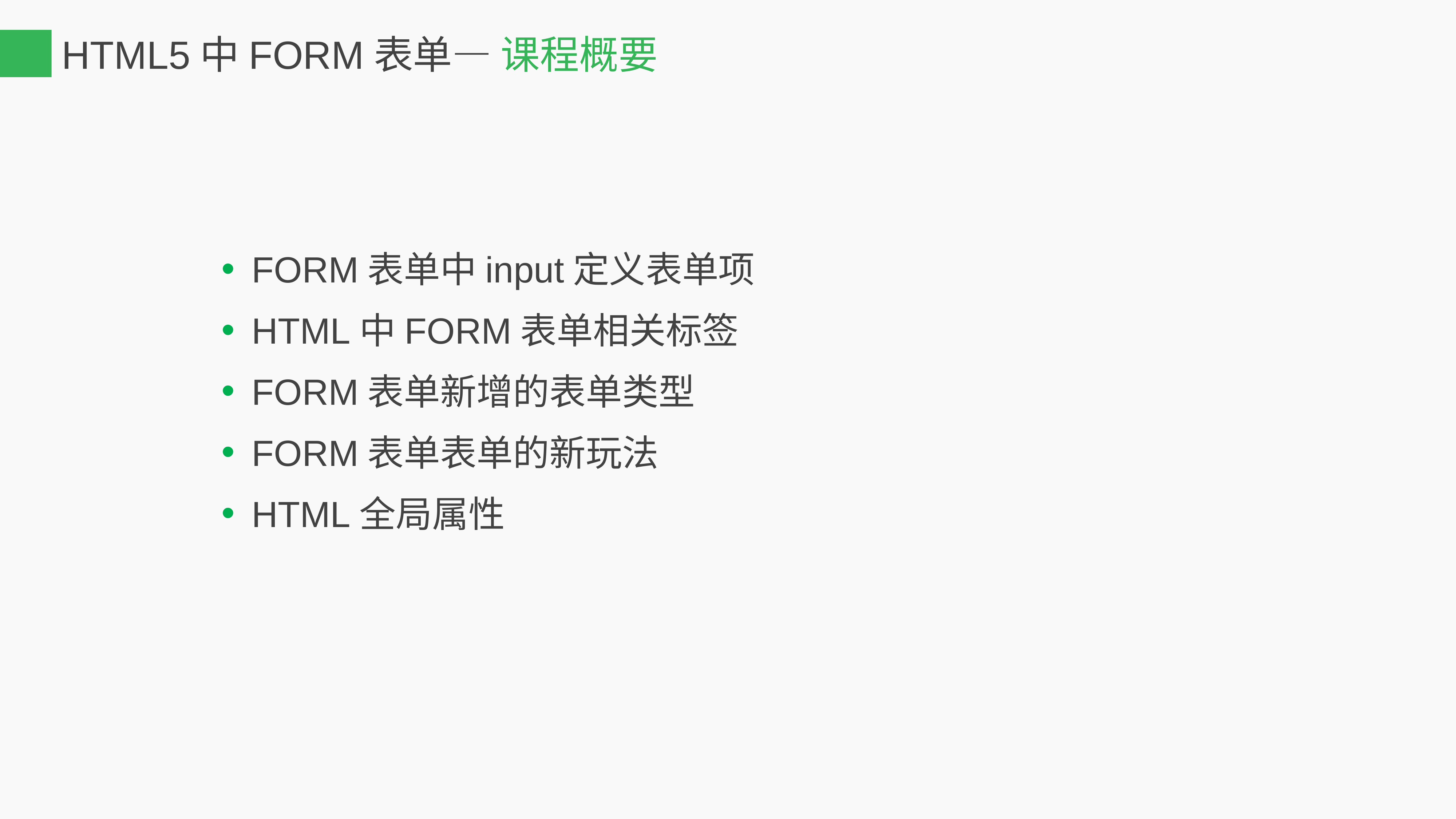

# HTML5中FORM表单— 课程概要

FORM表单中input定义表单项
HTML中FORM表单相关标签
FORM表单新增的表单类型
FORM表单表单的新玩法
HTML全局属性